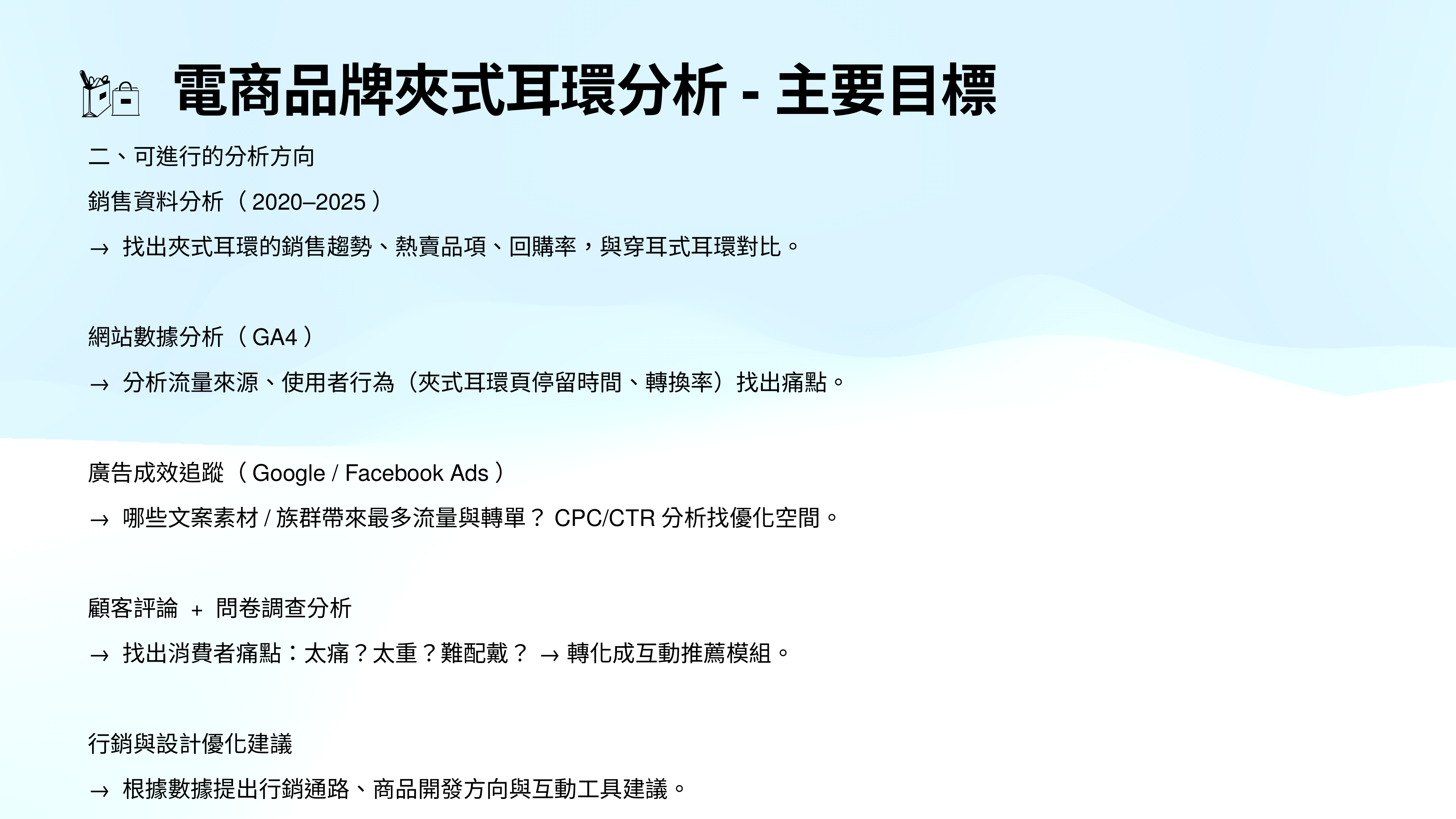

# 🛍️ 電商品牌夾式耳環分析-主要目標
二、可進行的分析方向
銷售資料分析（2020–2025）
→ 找出夾式耳環的銷售趨勢、熱賣品項、回購率，與穿耳式耳環對比。

網站數據分析（GA4）
→ 分析流量來源、使用者行為（夾式耳環頁停留時間、轉換率）找出痛點。

廣告成效追蹤（Google / Facebook Ads）
→ 哪些文案素材/族群帶來最多流量與轉單？CPC/CTR分析找優化空間。

顧客評論 + 問卷調查分析
→ 找出消費者痛點：太痛？太重？難配戴？ → 轉化成互動推薦模組。

行銷與設計優化建議
→ 根據數據提出行銷通路、商品開發方向與互動工具建議。